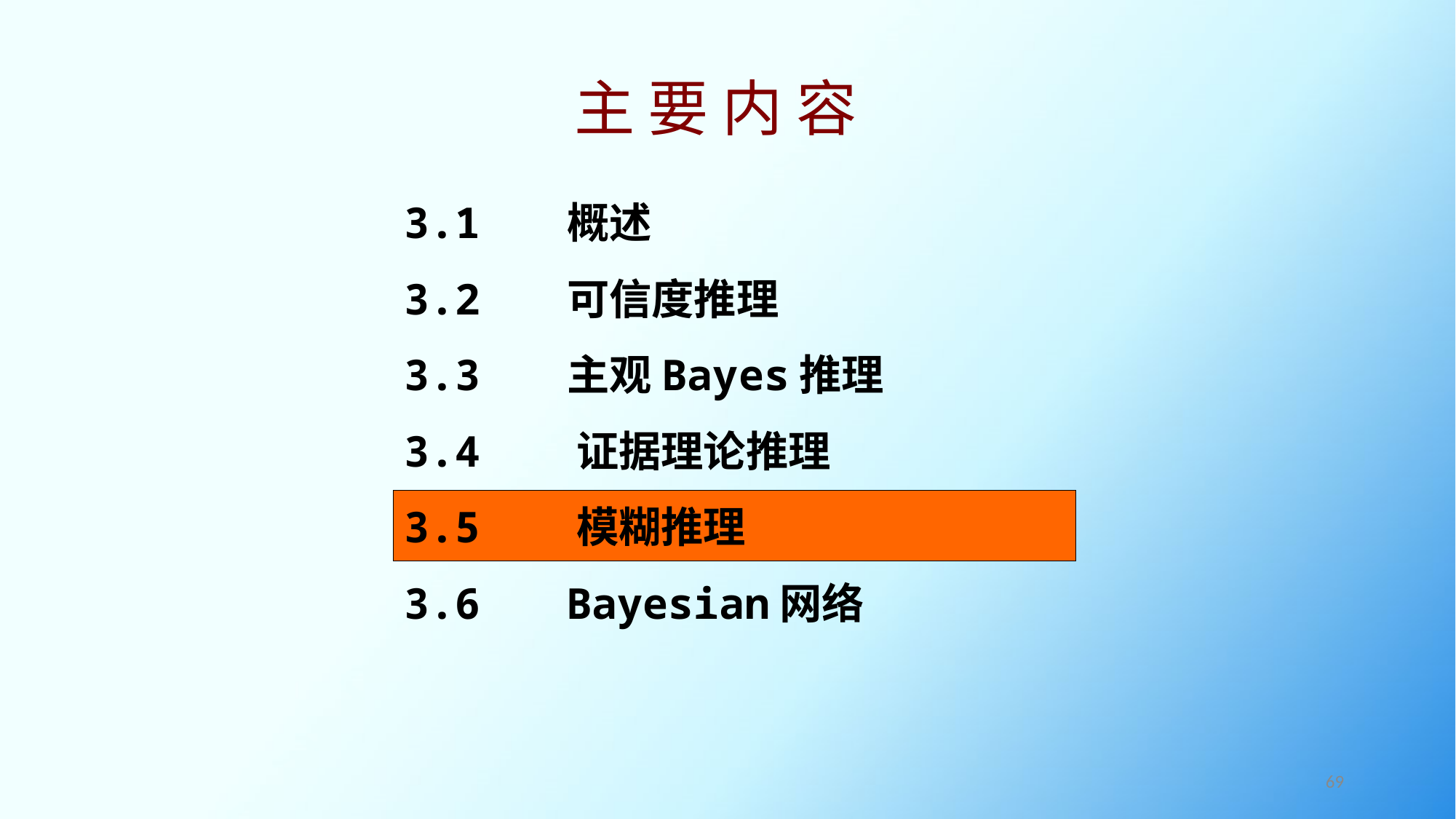

# 主 要 内 容
3.1   概述
3.2   可信度推理
3.3   主观Bayes推理
3.4	 证据理论推理
3.5	 模糊推理
3.6	 Bayesian网络

69